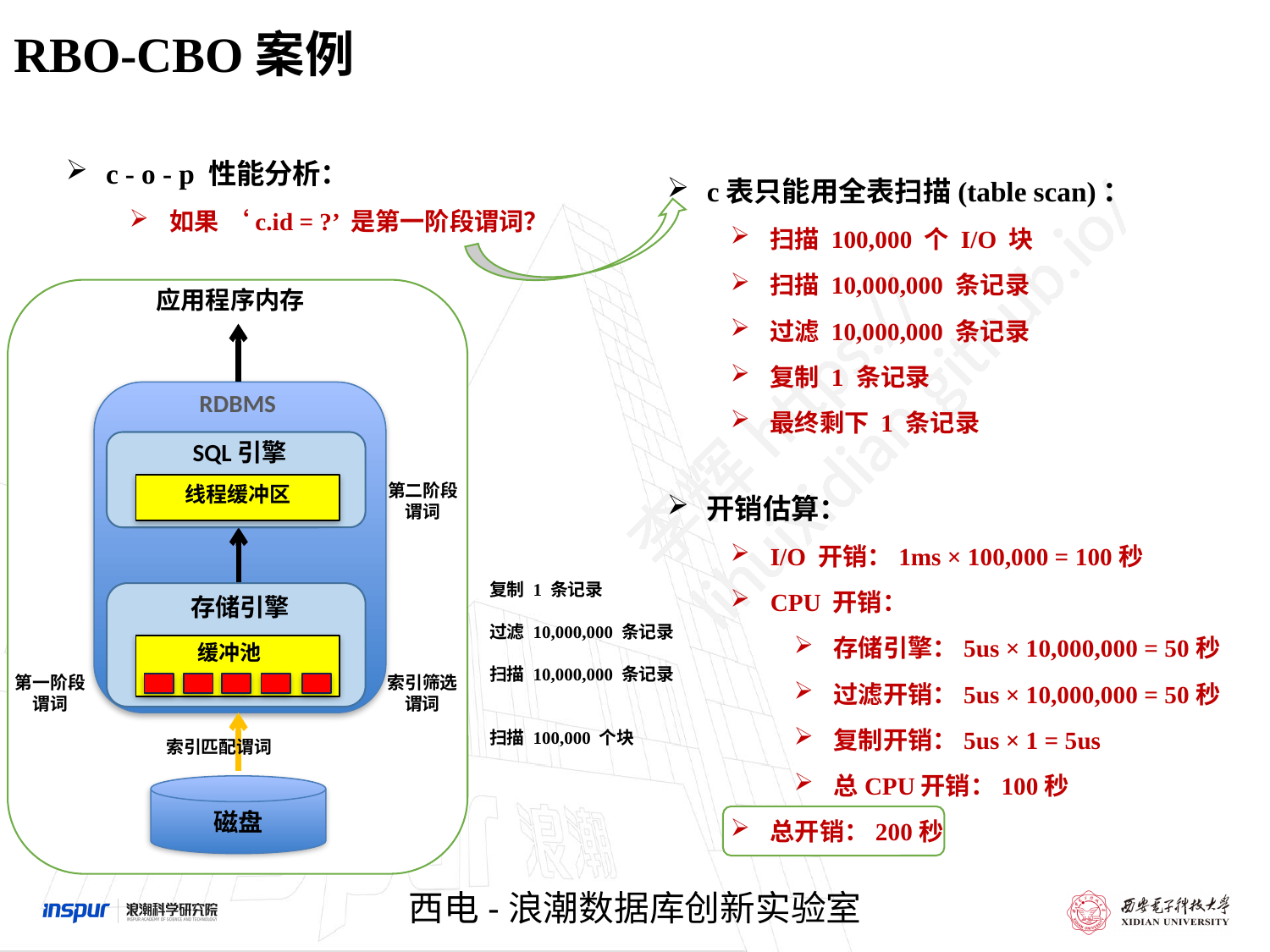

RBO-CBO案例

c - o - p 性能分析：
如果 ‘c.id = ?’ 是第一阶段谓词？
c表只能用全表扫描(table scan)：
扫描 100,000 个 I/O 块
扫描 10,000,000 条记录
过滤 10,000,000 条记录
复制 1 条记录
最终剩下 1 条记录

应用程序内存

RDBMS
SQL引擎

第二阶段
谓词

线程缓冲区

存储引擎
缓冲池

第一阶段
谓词
索引筛选
谓词

索引匹配谓词
磁盘
开销估算：
I/O 开销：1ms × 100,000 = 100秒
CPU 开销：
存储引擎：5us × 10,000,000 = 50秒
过滤开销：5us × 10,000,000 = 50秒
复制开销：5us × 1 = 5us
总CPU开销：100秒
总开销：200秒
复制 1 条记录

过滤 10,000,000 条记录

扫描 10,000,000 条记录

扫描 100,000 个块